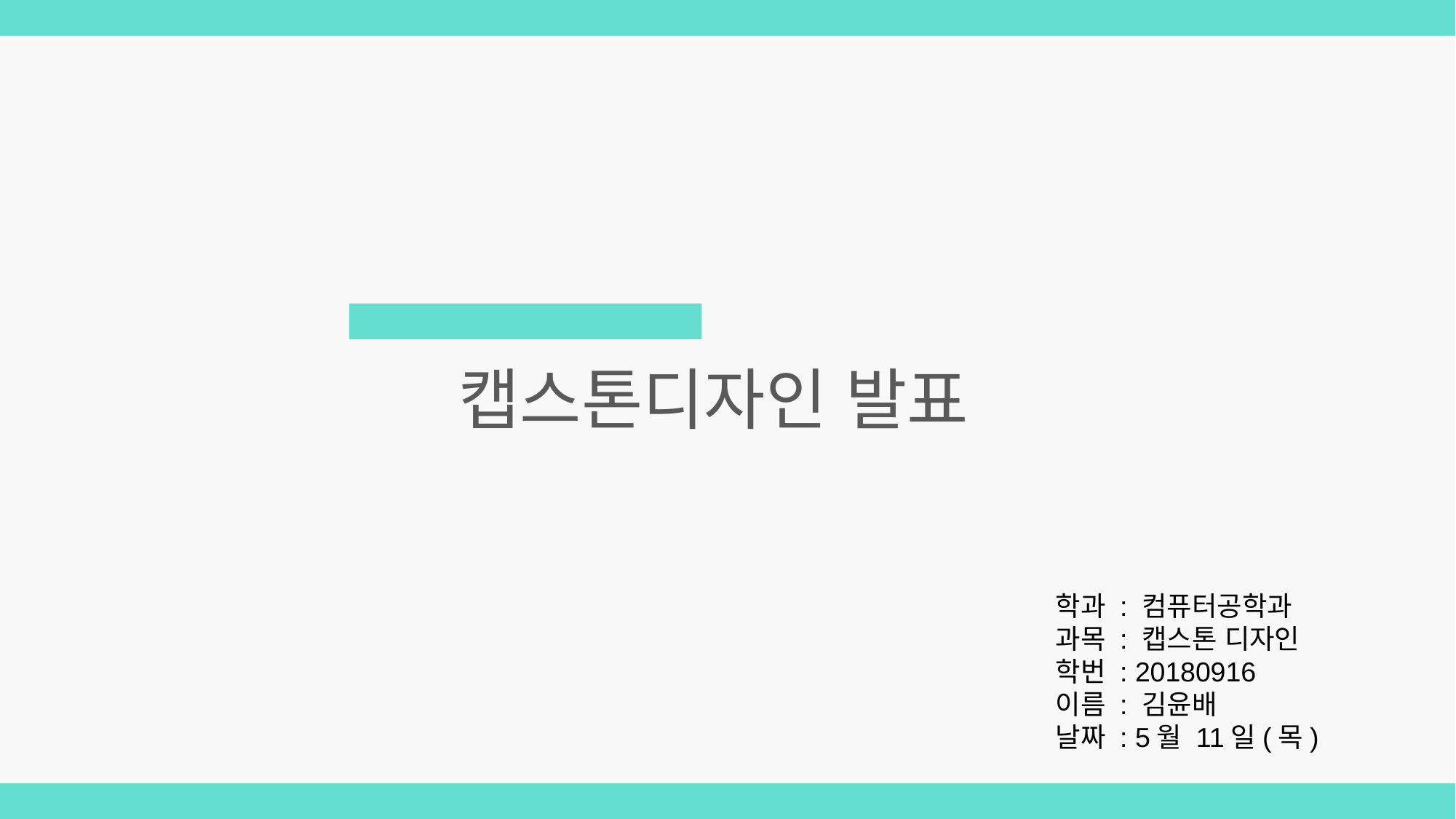

캡스톤디자인 발표
학과 : 컴퓨터공학과
과목 : 캡스톤 디자인
학번 : 20180916
이름 : 김윤배
날짜 : 5월 11일(목)